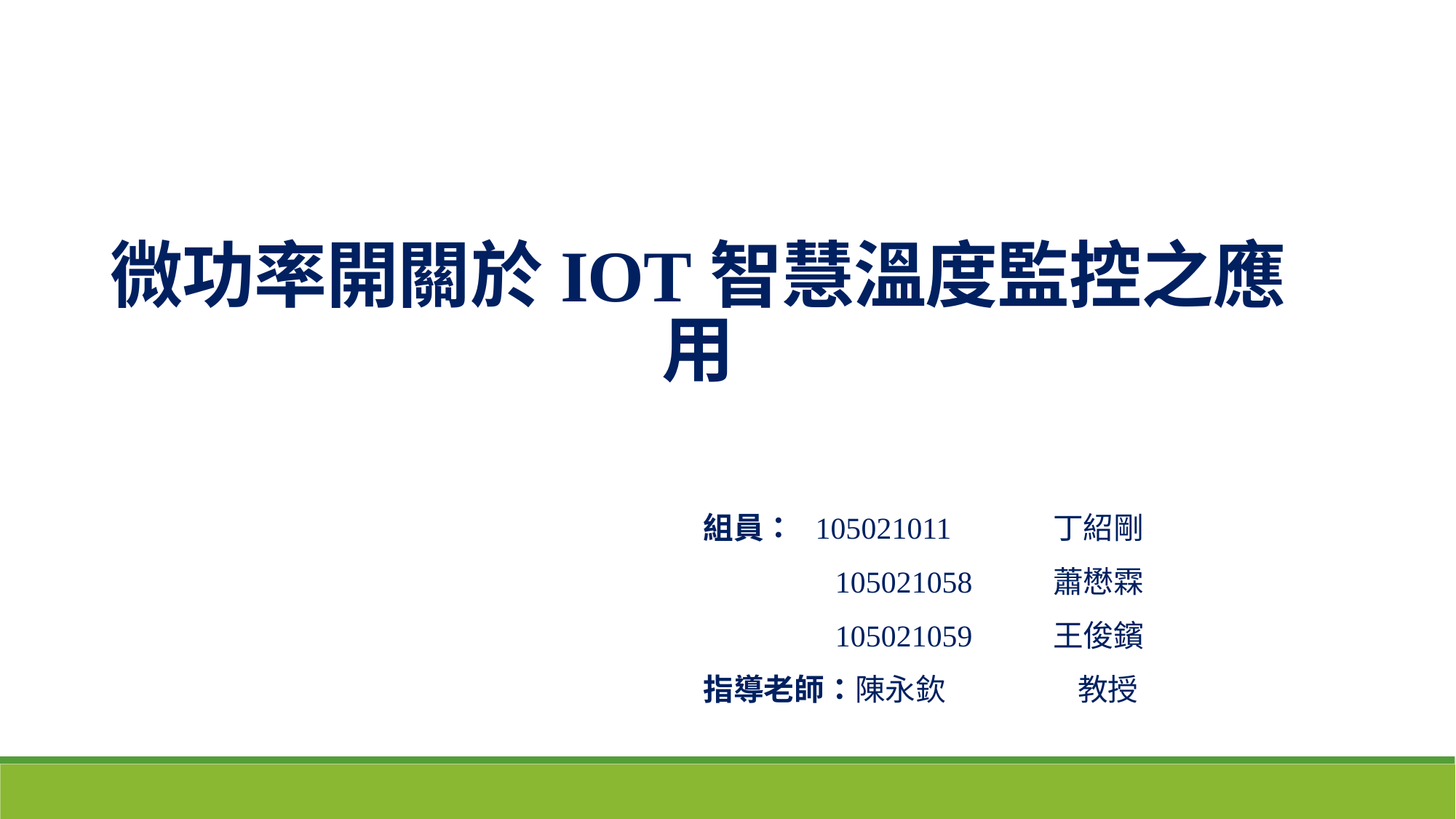

微功率開關於IOT智慧溫度監控之應用
組員：  105021011 	  丁紹剛
	   105021058	  蕭懋霖
	   105021059	  王俊鑌
指導老師：陳永欽	       教授